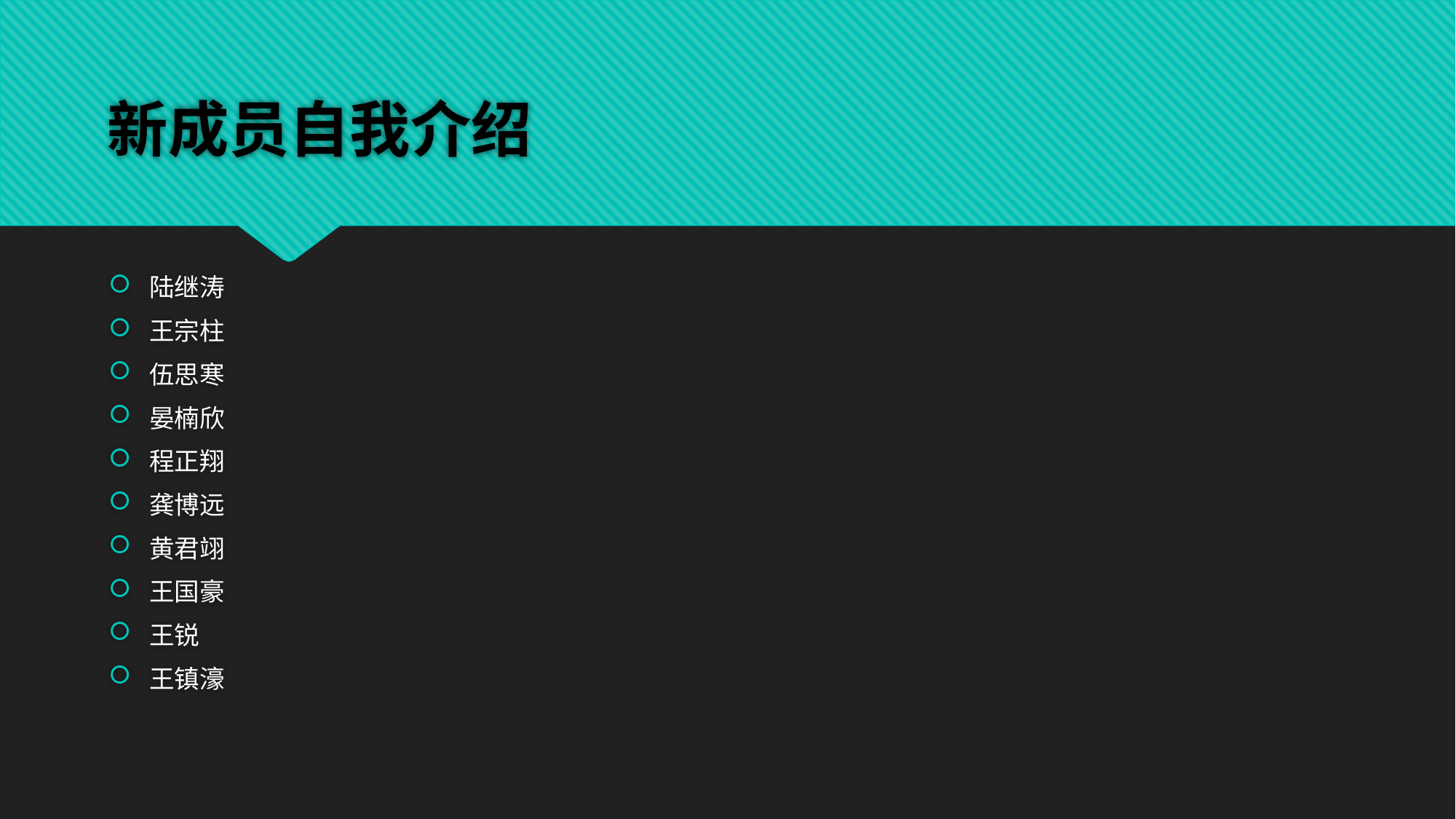

# 新成员自我介绍
陆继涛
王宗柱
伍思寒
晏楠欣
程正翔
龚博远
黄君翊
王国豪
王锐
王镇濠